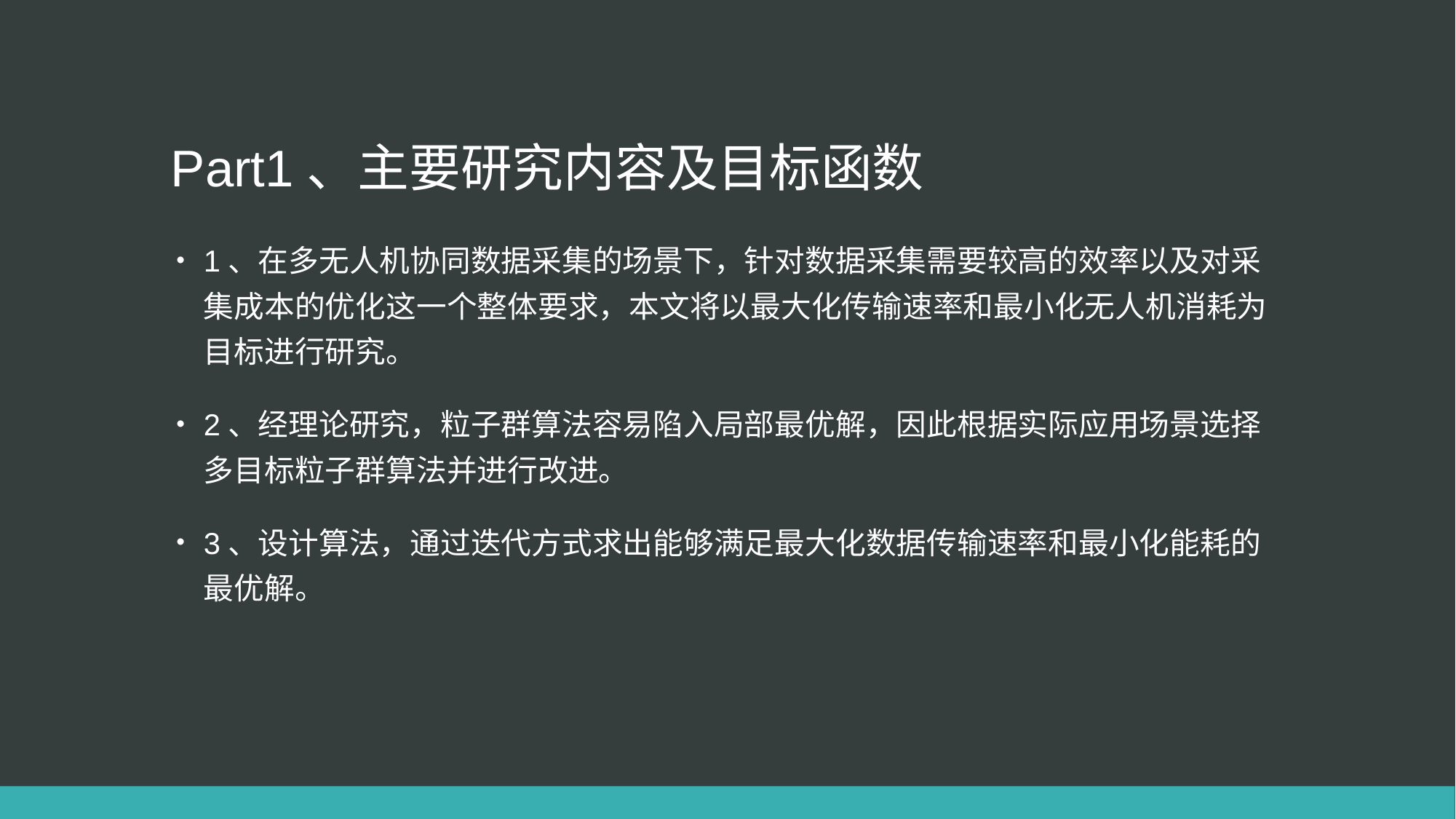

# Part1、主要研究内容及目标函数
1、在多无人机协同数据采集的场景下，针对数据采集需要较高的效率以及对采集成本的优化这一个整体要求，本文将以最大化传输速率和最小化无人机消耗为目标进行研究。
2、经理论研究，粒子群算法容易陷入局部最优解，因此根据实际应用场景选择多目标粒子群算法并进行改进。
3、设计算法，通过迭代方式求出能够满足最大化数据传输速率和最小化能耗的最优解。